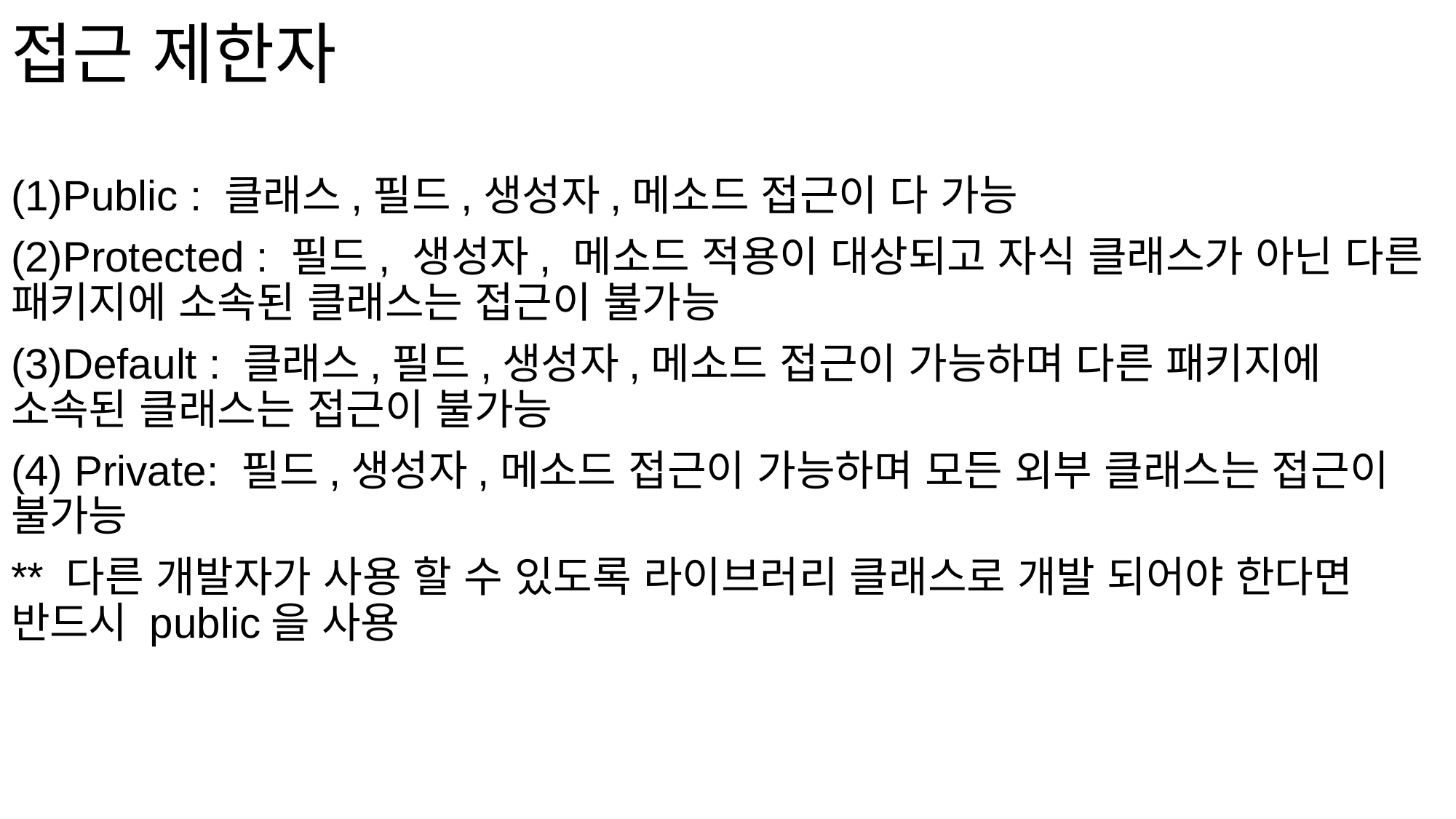

# 접근 제한자
(1)Public : 클래스,필드,생성자,메소드 접근이 다 가능
(2)Protected : 필드, 생성자, 메소드 적용이 대상되고 자식 클래스가 아닌 다른 패키지에 소속된 클래스는 접근이 불가능
(3)Default : 클래스,필드,생성자,메소드 접근이 가능하며 다른 패키지에 소속된 클래스는 접근이 불가능
(4) Private: 필드,생성자,메소드 접근이 가능하며 모든 외부 클래스는 접근이 불가능
** 다른 개발자가 사용 할 수 있도록 라이브러리 클래스로 개발 되어야 한다면 반드시 public을 사용